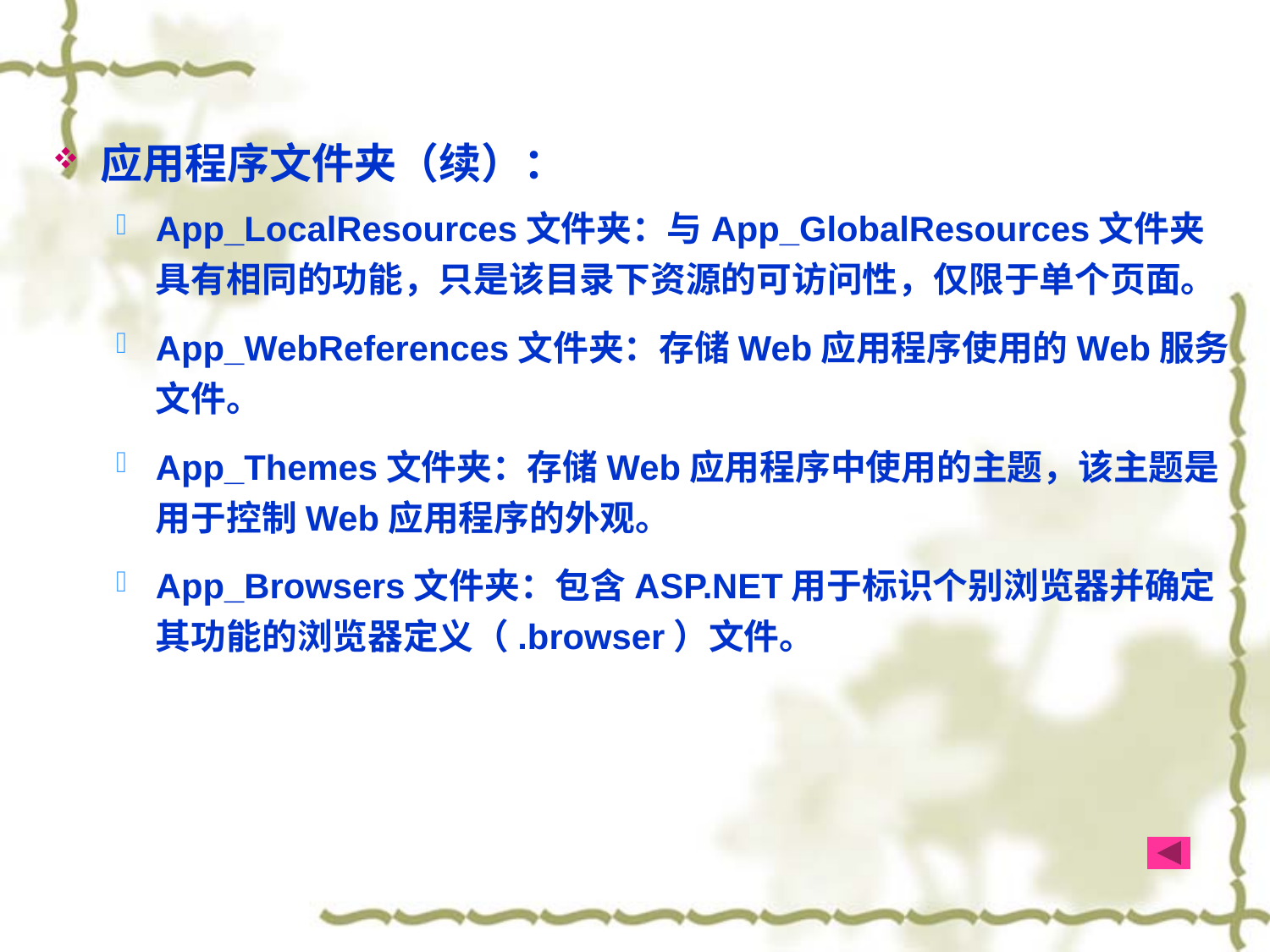

应用程序文件夹（续）：
App_LocalResources文件夹：与App_GlobalResources文件夹具有相同的功能，只是该目录下资源的可访问性，仅限于单个页面。
App_WebReferences文件夹：存储Web应用程序使用的Web服务文件。
App_Themes文件夹：存储Web应用程序中使用的主题，该主题是用于控制Web应用程序的外观。
App_Browsers文件夹：包含ASP.NET用于标识个别浏览器并确定其功能的浏览器定义（.browser）文件。